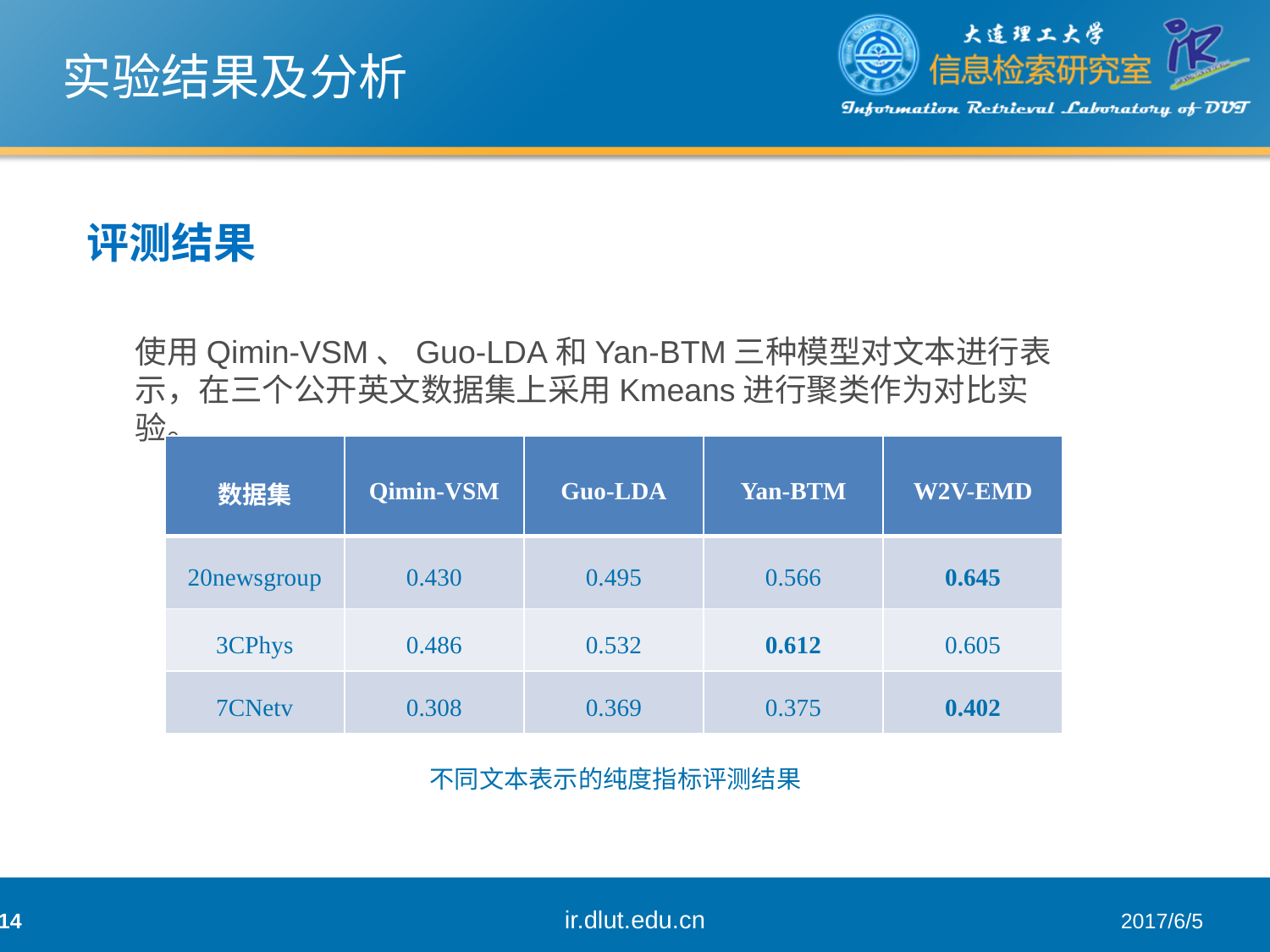

# 实验结果及分析
评测结果

使用Qimin-VSM、Guo-LDA和Yan-BTM三种模型对文本进行表示，在三个公开英文数据集上采用Kmeans进行聚类作为对比实验。

| 数据集 | Qimin-VSM | Guo-LDA | Yan-BTM | W2V-EMD |
| --- | --- | --- | --- | --- |
| 20newsgroup | 0.430 | 0.495 | 0.566 | 0.645 |
| 3CPhys | 0.486 | 0.532 | 0.612 | 0.605 |
| 7CNetv | 0.308 | 0.369 | 0.375 | 0.402 |
   不同文本表示的纯度指标评测结果